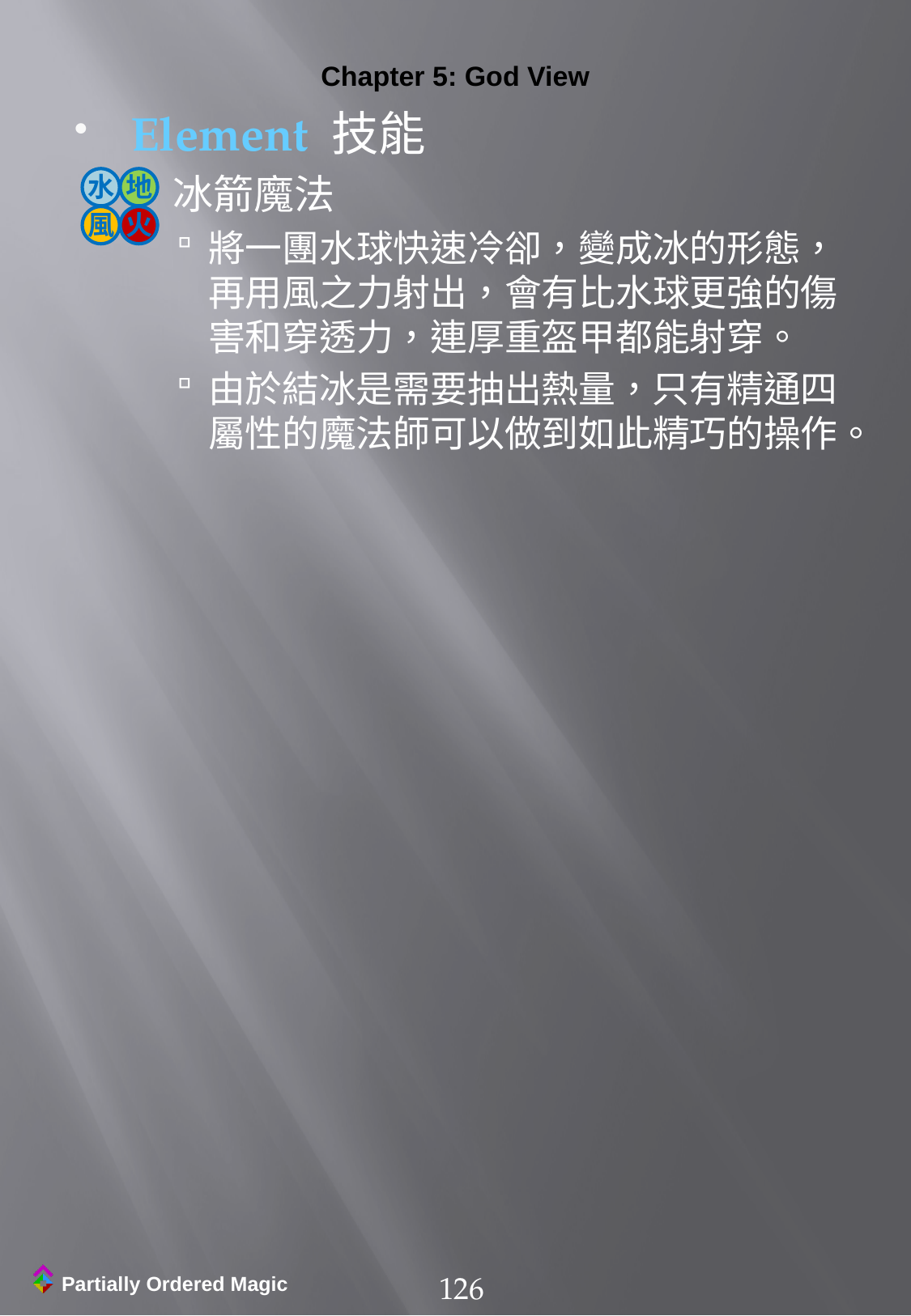

# Chapter 5: God View
Element 技能
冰箭魔法
將一團水球快速冷卻，變成冰的形態，再用風之力射出，會有比水球更強的傷害和穿透力，連厚重盔甲都能射穿。
由於結冰是需要抽出熱量，只有精通四屬性的魔法師可以做到如此精巧的操作。
水

地

風

火